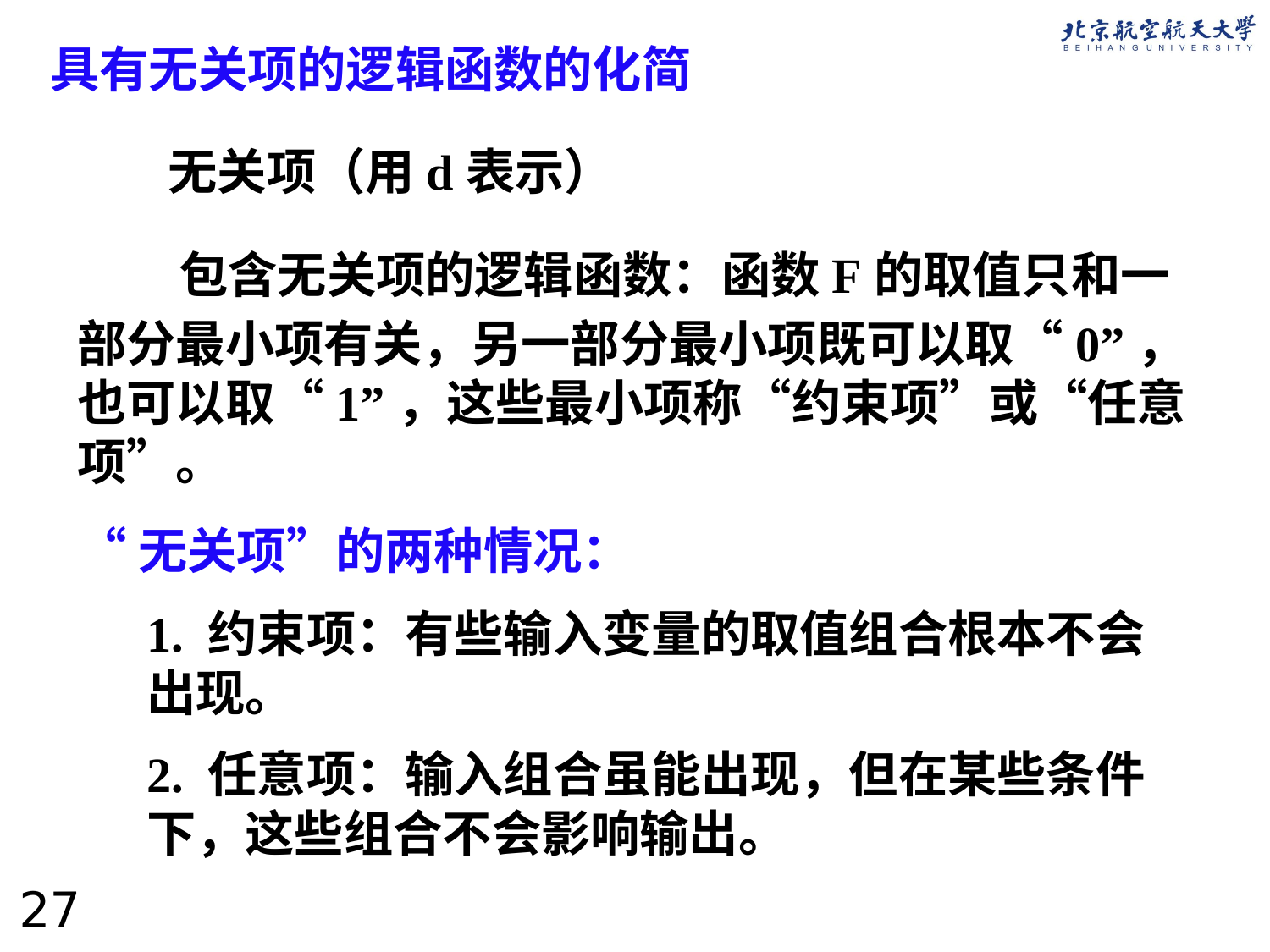

具有无关项的逻辑函数的化简
无关项（用d表示）
        包含无关项的逻辑函数：函数F的取值只和一
部分最小项有关，另一部分最小项既可以取“0”，也可以取“1”，这些最小项称“约束项”或“任意项”。
“无关项”的两种情况：
1. 约束项：有些输入变量的取值组合根本不会出现。
2. 任意项：输入组合虽能出现，但在某些条件下，这些组合不会影响输出。
27